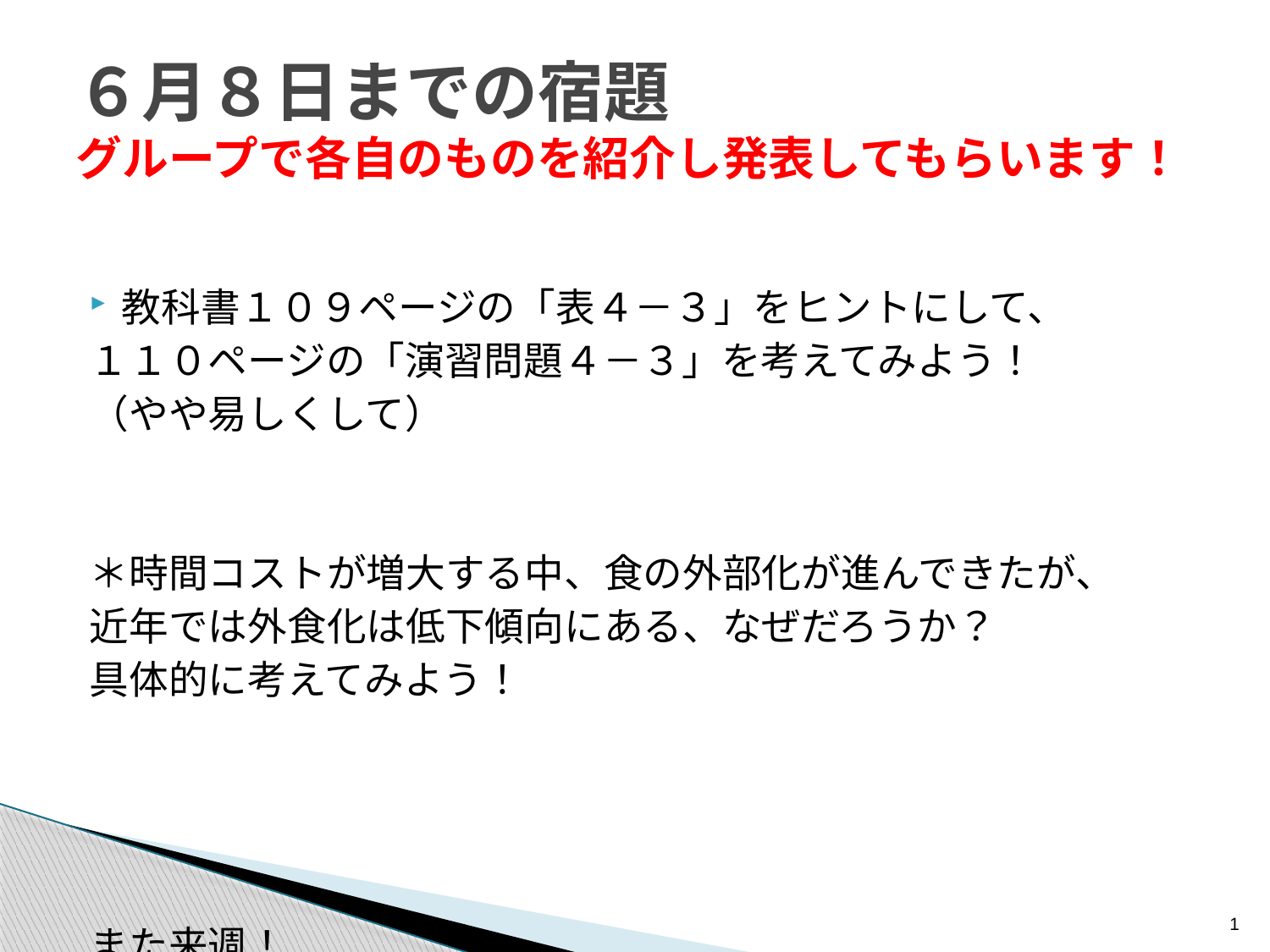

# ６月８日までの宿題 グループで各自のものを紹介し発表してもらいます！
教科書１０９ページの「表４－３」をヒントにして、
１１０ページの「演習問題４－３」を考えてみよう！
（やや易しくして）

＊時間コストが増大する中、食の外部化が進んできたが、
近年では外食化は低下傾向にある、なぜだろうか？
具体的に考えてみよう！

						また来週！

1